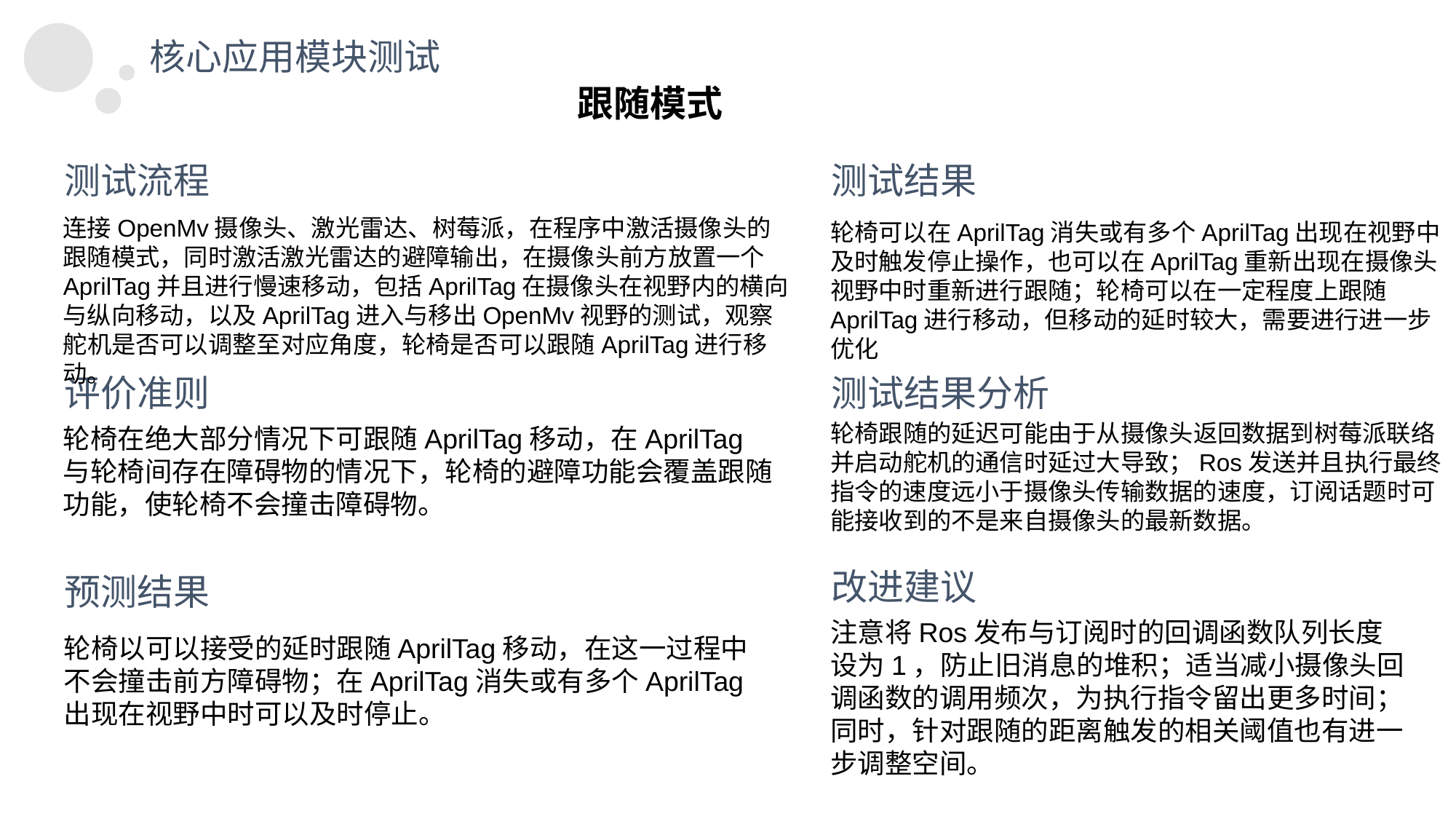

核心应用模块测试
跟随模式
测试流程
测试结果
连接OpenMv摄像头、激光雷达、树莓派，在程序中激活摄像头的跟随模式，同时激活激光雷达的避障输出，在摄像头前方放置一个AprilTag并且进行慢速移动，包括AprilTag在摄像头在视野内的横向与纵向移动，以及AprilTag进入与移出OpenMv视野的测试，观察舵机是否可以调整至对应角度，轮椅是否可以跟随AprilTag进行移动。
轮椅可以在AprilTag消失或有多个AprilTag出现在视野中及时触发停止操作，也可以在AprilTag重新出现在摄像头视野中时重新进行跟随；轮椅可以在一定程度上跟随AprilTag进行移动，但移动的延时较大，需要进行进一步优化
评价准则
测试结果分析
轮椅跟随的延迟可能由于从摄像头返回数据到树莓派联络并启动舵机的通信时延过大导致；Ros发送并且执行最终指令的速度远小于摄像头传输数据的速度，订阅话题时可能接收到的不是来自摄像头的最新数据。
轮椅在绝大部分情况下可跟随AprilTag移动，在AprilTag与轮椅间存在障碍物的情况下，轮椅的避障功能会覆盖跟随功能，使轮椅不会撞击障碍物。
PPT模板 http://www.1ppt.com/moban/
改进建议
预测结果
注意将Ros发布与订阅时的回调函数队列长度设为1，防止旧消息的堆积；适当减小摄像头回调函数的调用频次，为执行指令留出更多时间；同时，针对跟随的距离触发的相关阈值也有进一步调整空间。
轮椅以可以接受的延时跟随AprilTag移动，在这一过程中不会撞击前方障碍物；在AprilTag消失或有多个AprilTag出现在视野中时可以及时停止。